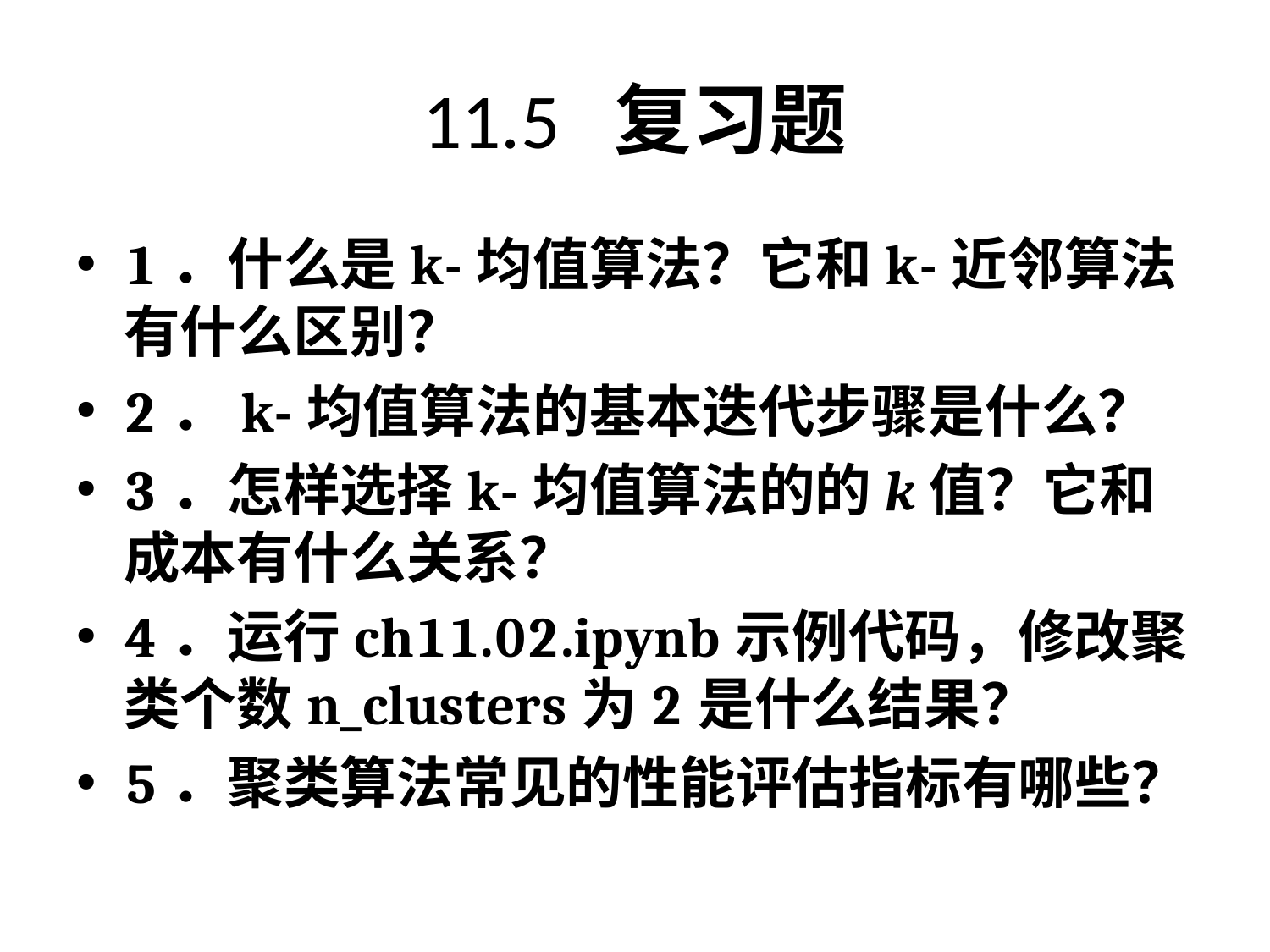

# 11.5  复习题
1．什么是k-均值算法？它和k-近邻算法有什么区别？
2．k-均值算法的基本迭代步骤是什么？
3．怎样选择k-均值算法的的k值？它和成本有什么关系？
4．运行ch11.02.ipynb示例代码，修改聚类个数n_clusters为2是什么结果？
5．聚类算法常见的性能评估指标有哪些？